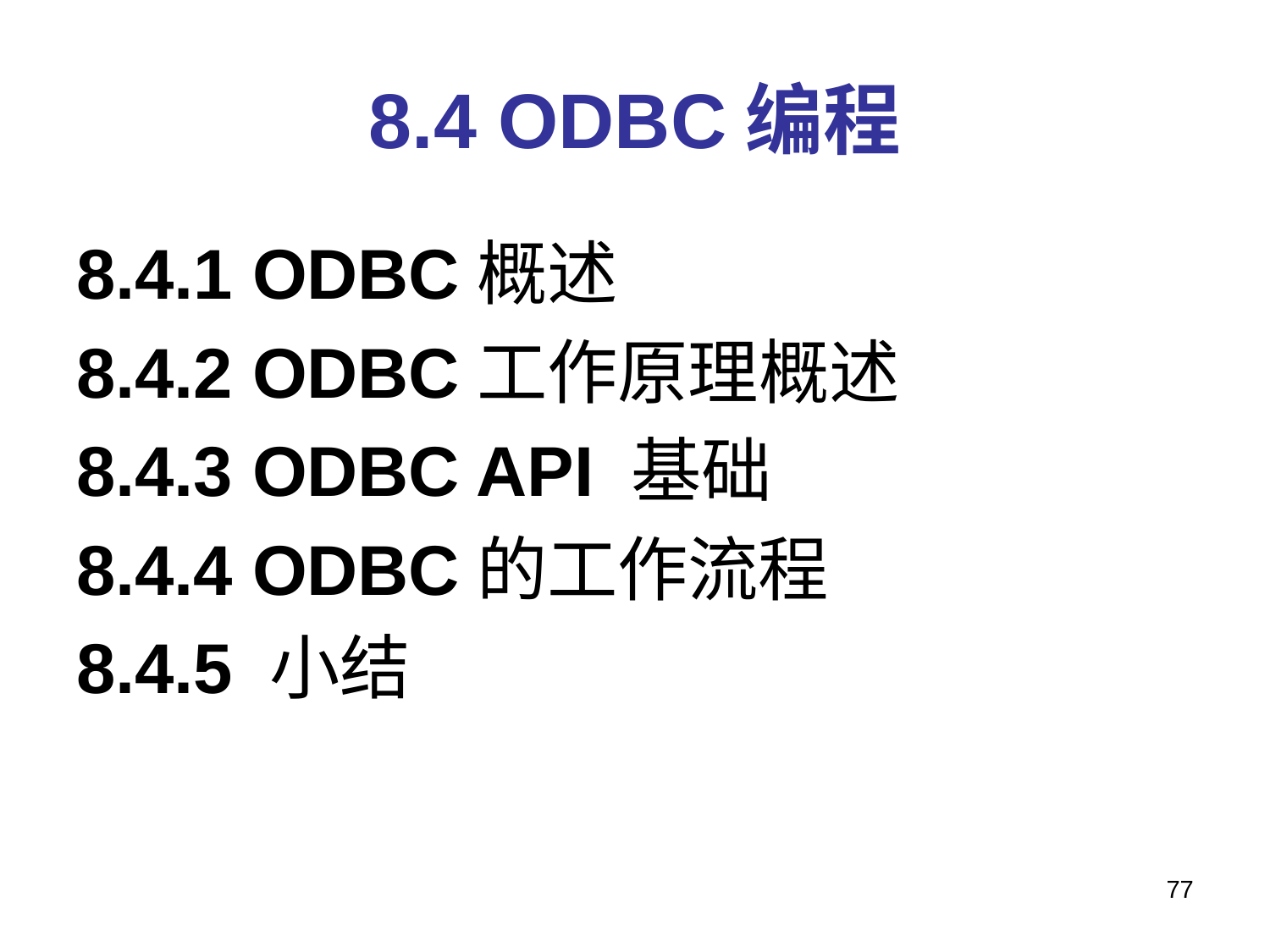

# 8.4 ODBC编程
8.4.1 ODBC概述
8.4.2 ODBC工作原理概述
8.4.3 ODBC API 基础
8.4.4 ODBC的工作流程
8.4.5 小结

77